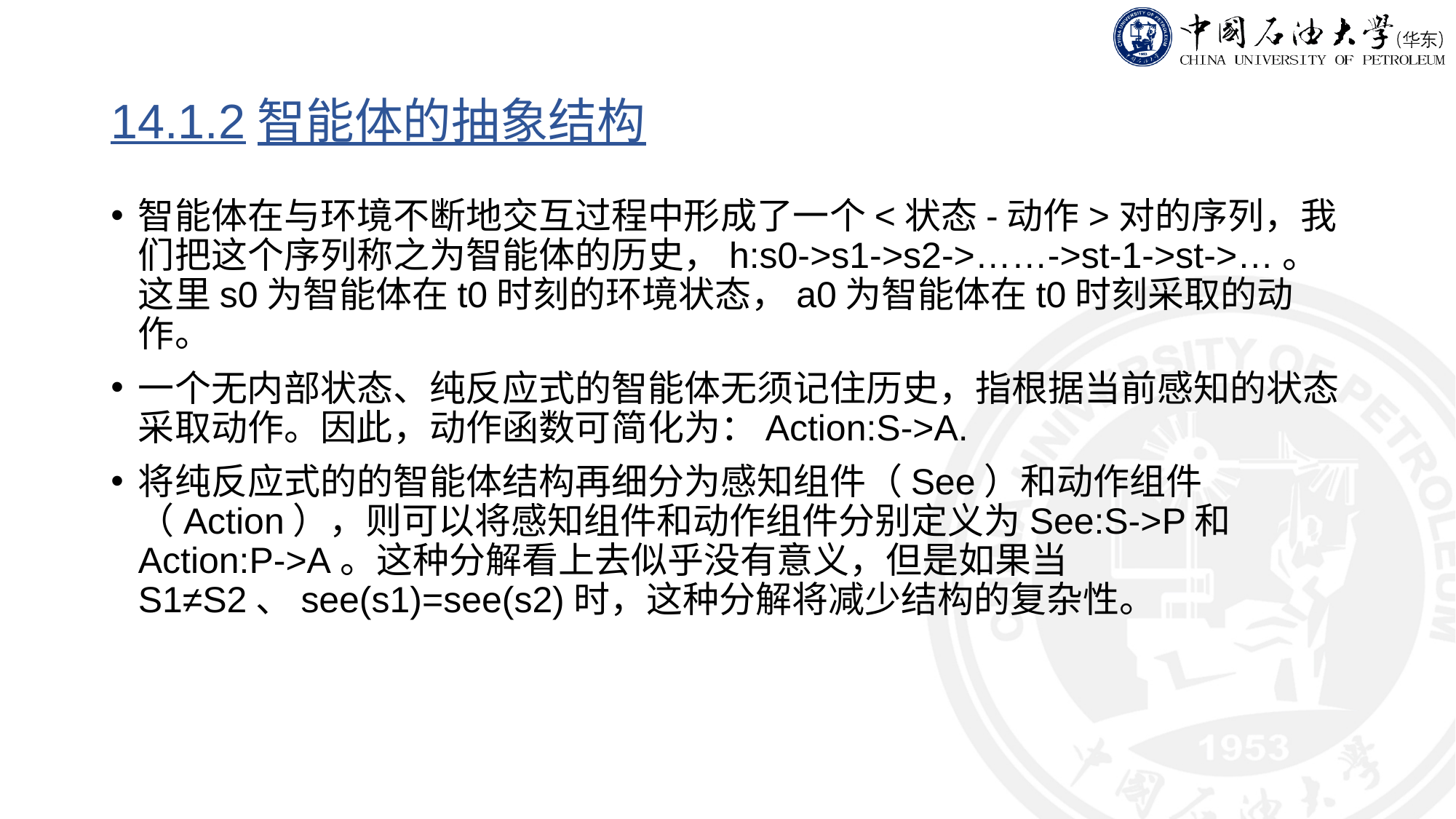

# 14.1.2智能体的抽象结构
智能体在与环境不断地交互过程中形成了一个<状态-动作>对的序列，我们把这个序列称之为智能体的历史，h:s0->s1->s2->……->st-1->st->…。这里s0为智能体在t0时刻的环境状态，a0为智能体在t0时刻采取的动作。
一个无内部状态、纯反应式的智能体无须记住历史，指根据当前感知的状态采取动作。因此，动作函数可简化为：Action:S->A.
将纯反应式的的智能体结构再细分为感知组件（See）和动作组件（Action），则可以将感知组件和动作组件分别定义为See:S->P和Action:P->A。这种分解看上去似乎没有意义，但是如果当S1≠S2、see(s1)=see(s2)时，这种分解将减少结构的复杂性。